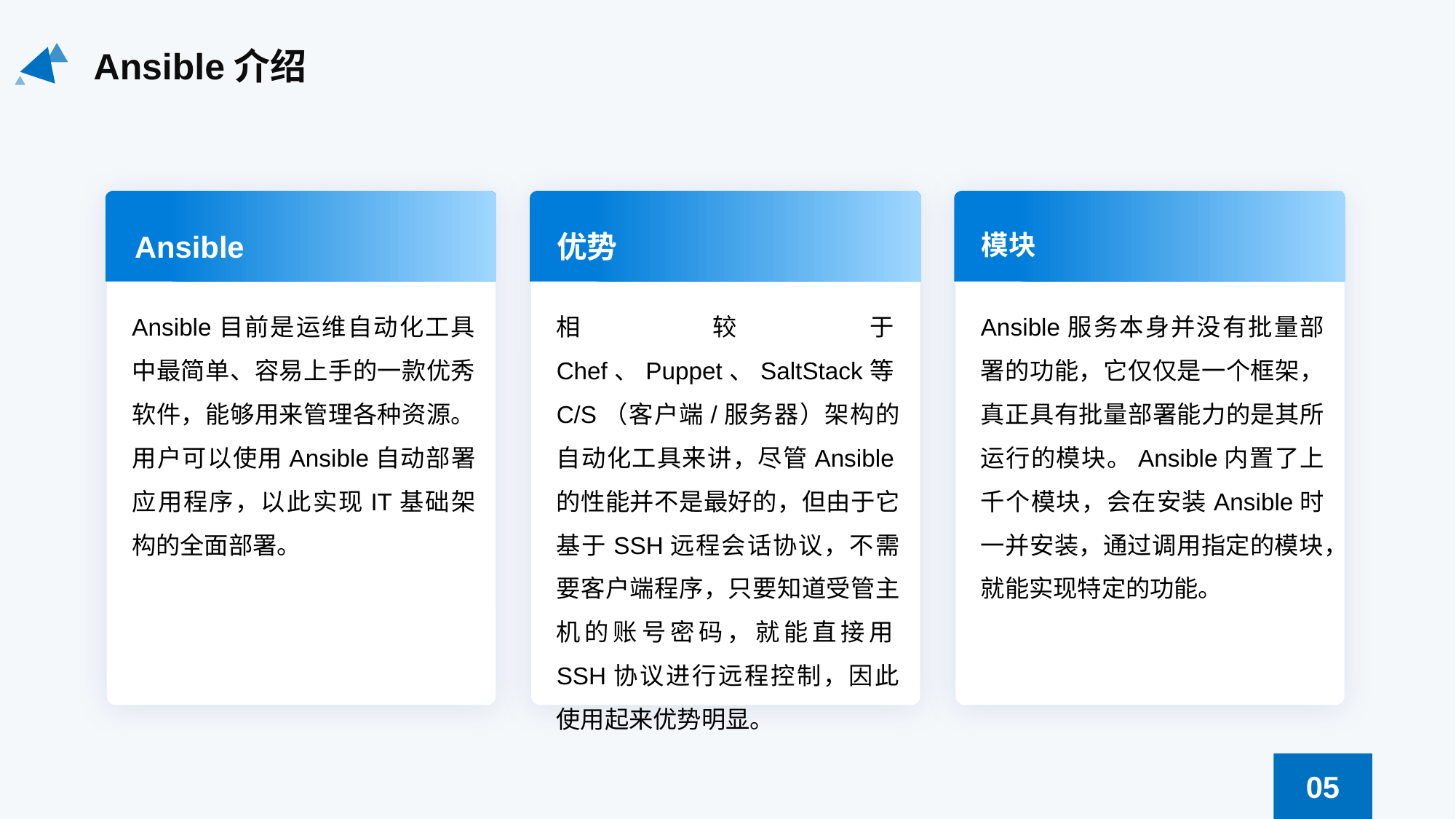

Ansible介绍

Ansible
优势
模块
Ansible目前是运维自动化工具中最简单、容易上手的一款优秀软件，能够用来管理各种资源。用户可以使用Ansible自动部署应用程序，以此实现IT基础架构的全面部署。
相较于Chef、Puppet、SaltStack等C/S（客户端/服务器）架构的自动化工具来讲，尽管Ansible的性能并不是最好的，但由于它基于SSH远程会话协议，不需要客户端程序，只要知道受管主机的账号密码，就能直接用SSH协议进行远程控制，因此使用起来优势明显。
Ansible服务本身并没有批量部署的功能，它仅仅是一个框架，真正具有批量部署能力的是其所运行的模块。Ansible内置了上千个模块，会在安装Ansible时一并安装，通过调用指定的模块，就能实现特定的功能。

05